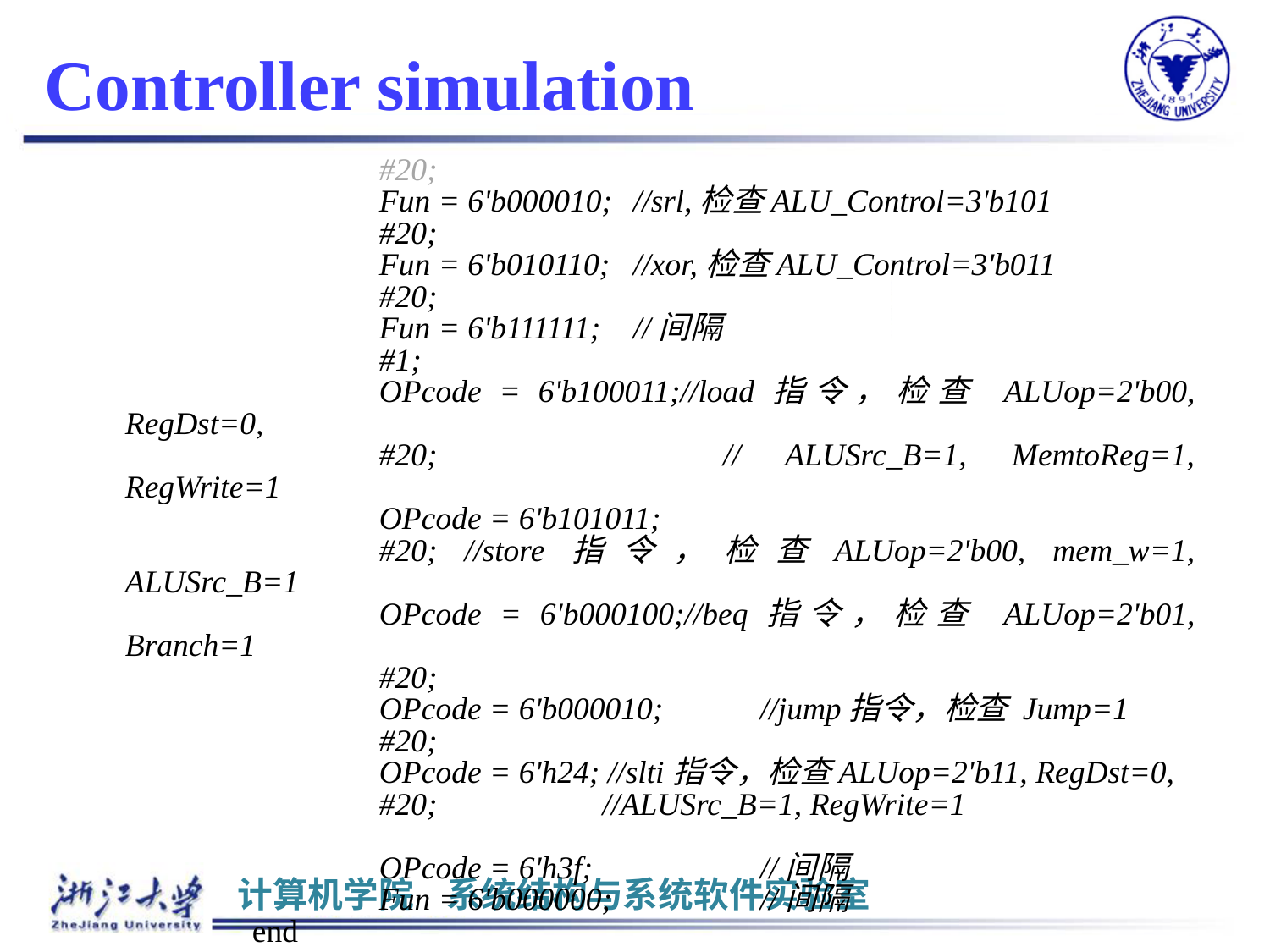

# Controller simulation
		#20;
		Fun = 6'b000010;	//srl,检查ALU_Control=3'b101
		#20;
		Fun = 6'b010110;	//xor,检查ALU_Control=3'b011
		#20;
		Fun = 6'b111111;	//间隔
		#1;
		OPcode = 6'b100011;//load指令，检查 ALUop=2'b00, RegDst=0,
		#20;		  // ALUSrc_B=1, MemtoReg=1, RegWrite=1
		OPcode = 6'b101011;
		#20; //store指令，检查ALUop=2'b00, mem_w=1, ALUSrc_B=1
		OPcode = 6'b000100;//beq指令，检查 ALUop=2'b01, Branch=1
		#20;
		OPcode = 6'b000010;	//jump指令，检查 Jump=1
		#20;
		OPcode = 6'h24; //slti指令，检查ALUop=2'b11, RegDst=0,
		#20;	            //ALUSrc_B=1, RegWrite=1

		OPcode = 6'h3f;		//间隔
		Fun = 6'b000000;		//间隔
	end